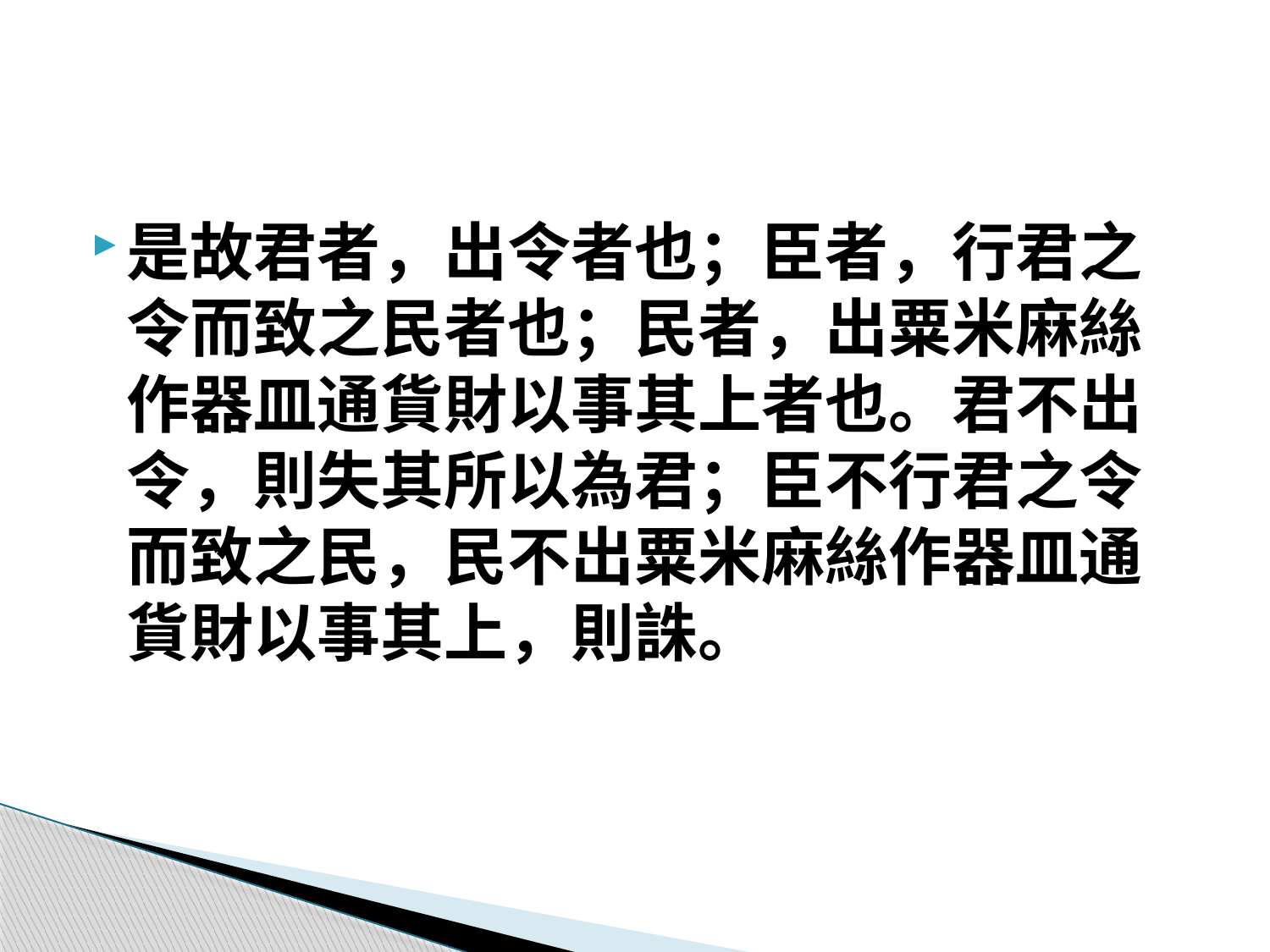

#
是故君者，出令者也；臣者，行君之令而致之民者也；民者，出粟米麻絲作器皿通貨財以事其上者也。君不出令，則失其所以為君；臣不行君之令而致之民，民不出粟米麻絲作器皿通貨財以事其上，則誅。